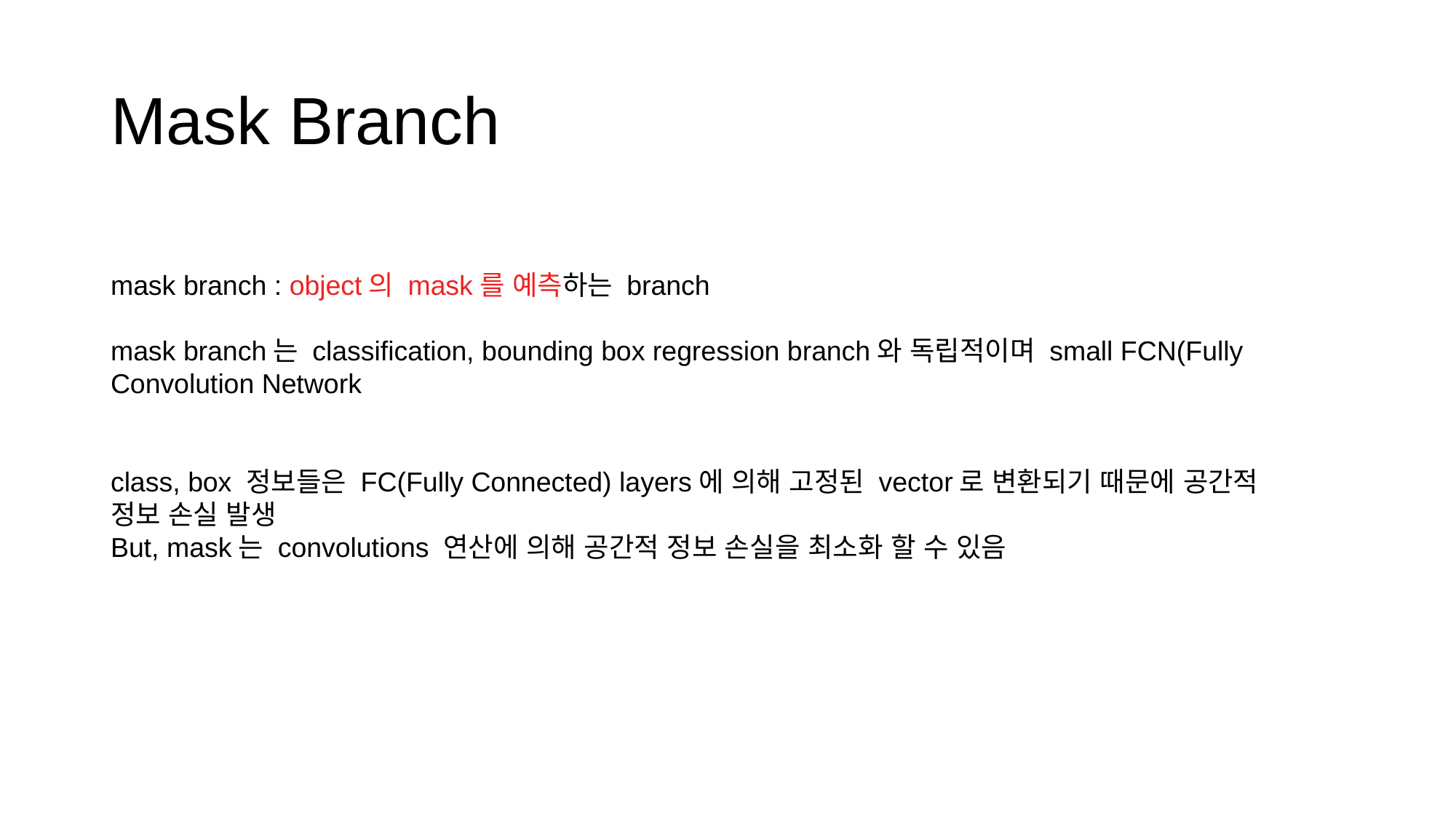

# Mask Branch
mask branch : object의 mask를 예측하는 branch

mask branch는 classification, bounding box regression branch와 독립적이며 small FCN(Fully Convolution Network

class, box 정보들은 FC(Fully Connected) layers에 의해 고정된 vector로 변환되기 때문에 공간적 정보 손실 발생
But, mask는 convolutions 연산에 의해 공간적 정보 손실을 최소화 할 수 있음